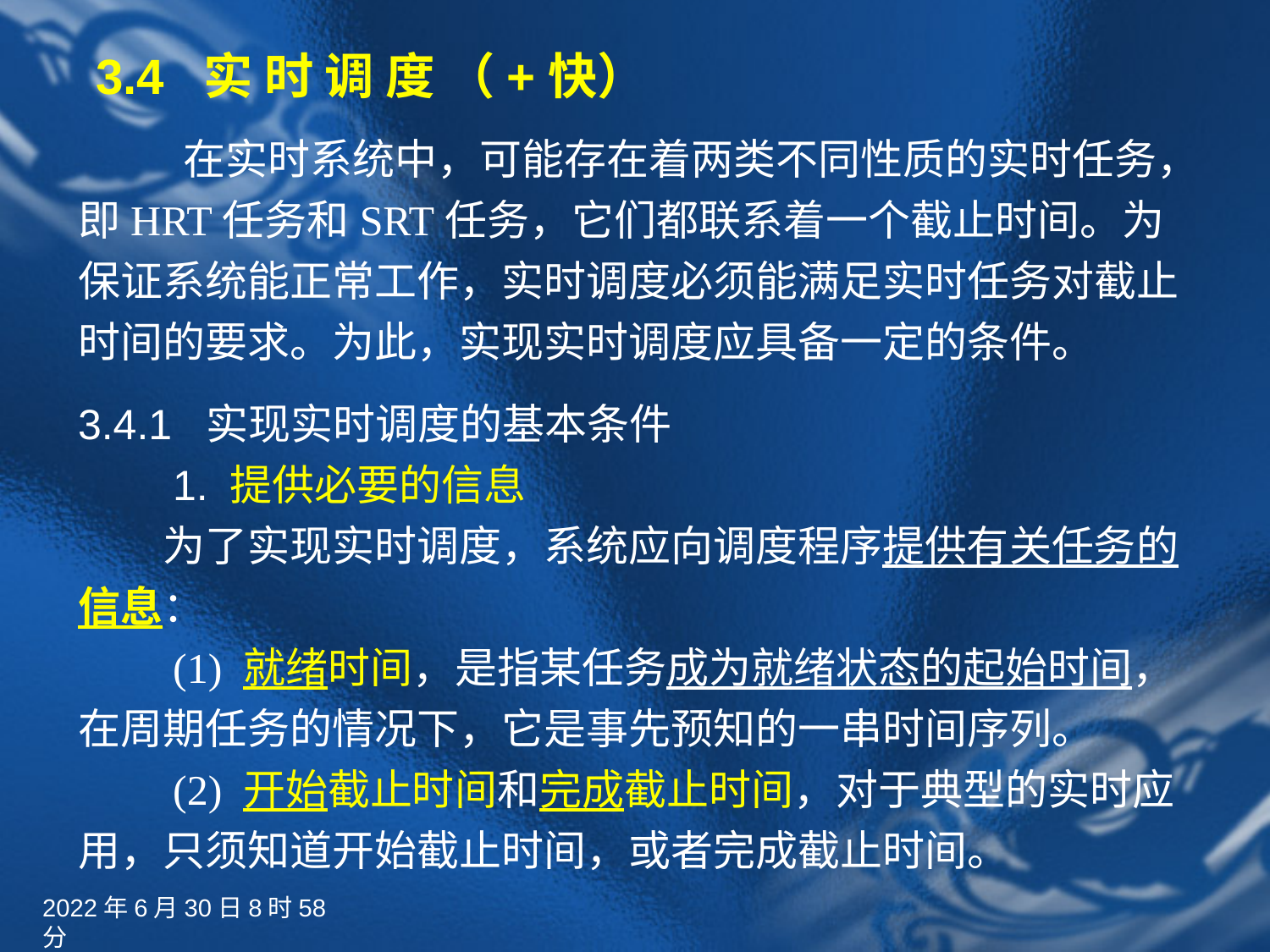

# 3.4  实 时 调 度 （+快）
 　　在实时系统中，可能存在着两类不同性质的实时任务，即HRT任务和SRT任务，它们都联系着一个截止时间。为保证系统能正常工作，实时调度必须能满足实时任务对截止时间的要求。为此，实现实时调度应具备一定的条件。
3.4.1  实现实时调度的基本条件
　　1. 提供必要的信息
　　为了实现实时调度，系统应向调度程序提供有关任务的信息：
　　(1) 就绪时间，是指某任务成为就绪状态的起始时间，在周期任务的情况下，它是事先预知的一串时间序列。
　　(2) 开始截止时间和完成截止时间，对于典型的实时应用，只须知道开始截止时间，或者完成截止时间。
2022年6月30日8时58分